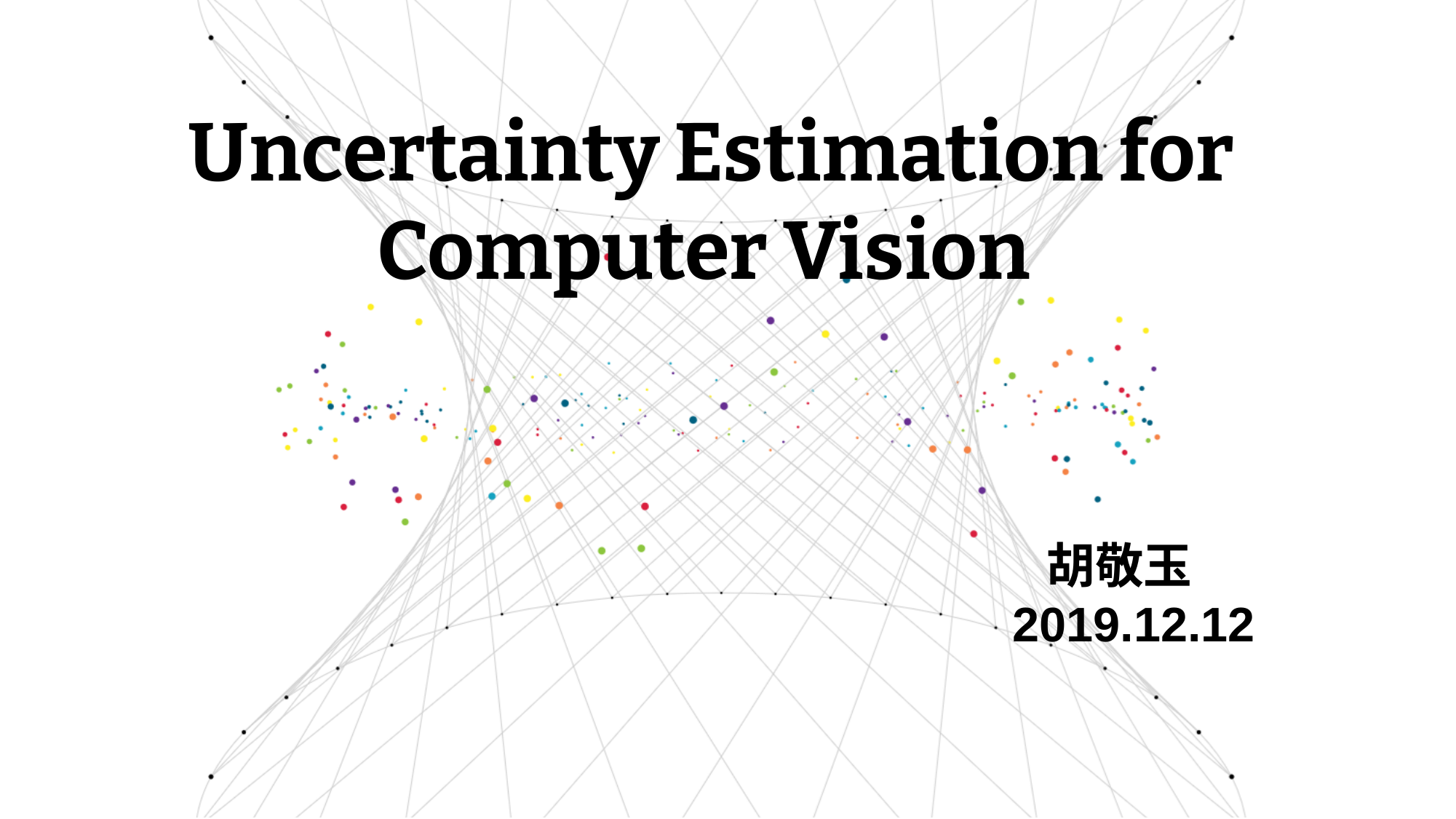

Uncertainty Estimation for Computer Vision
  胡敬玉
2019.12.12